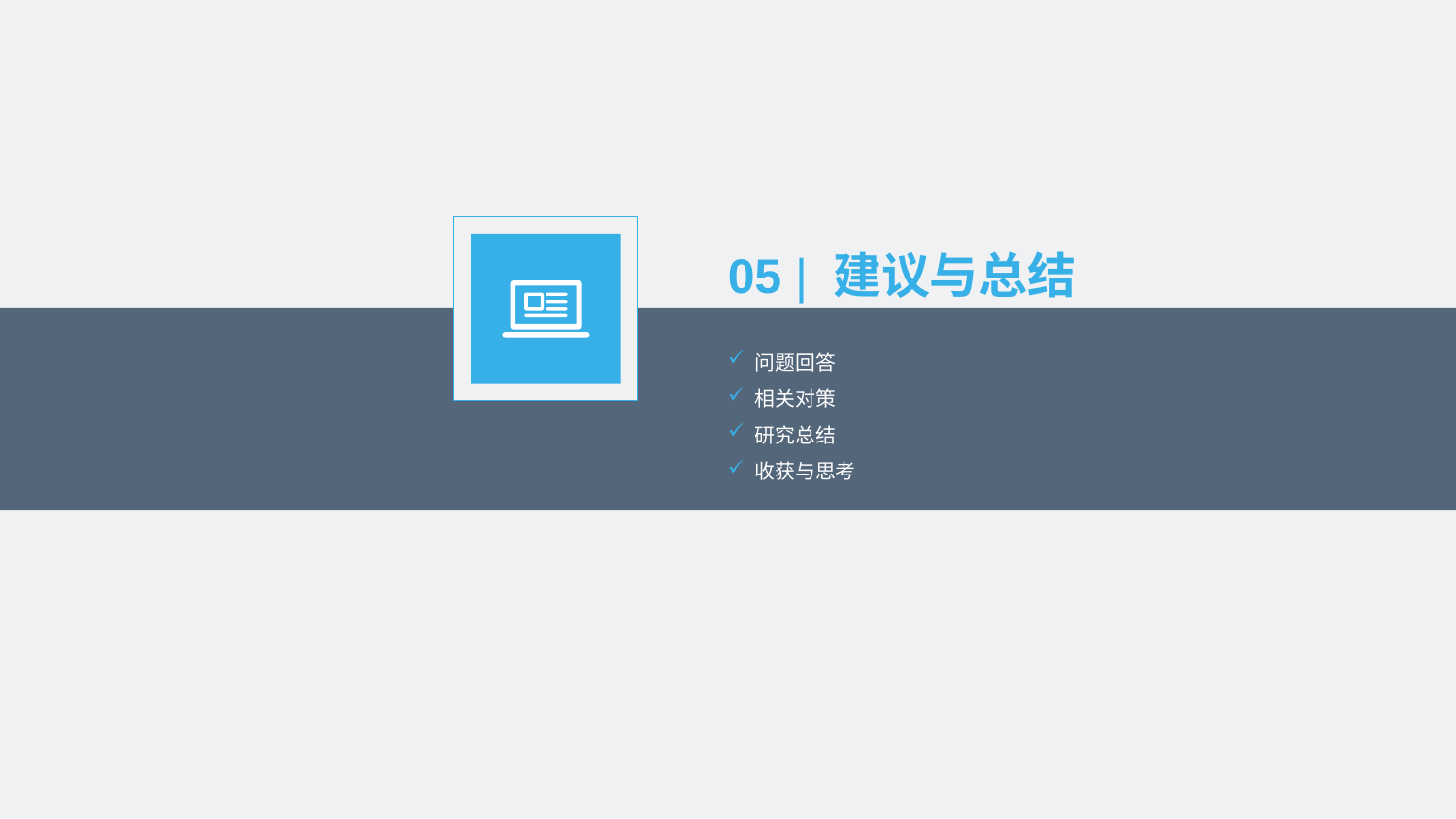

05 | 建议与总结

问题回答
相关对策
研究总结
收获与思考